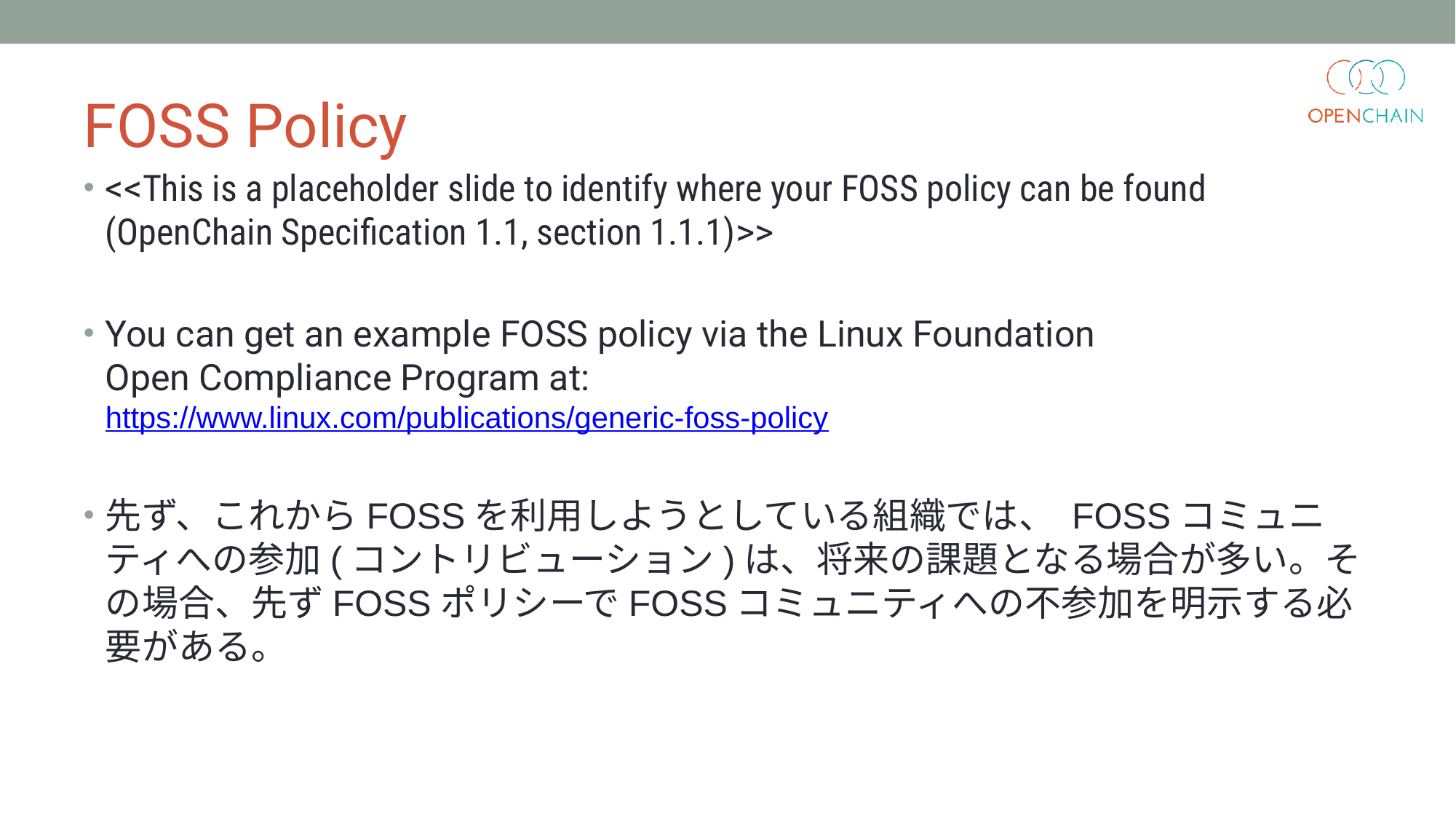

FOSS Policy
<<This is a placeholder slide to identify where your FOSS policy can be found (OpenChain Specification 1.1, section 1.1.1)>>

You can get an example FOSS policy via the Linux Foundation
Open Compliance Program at:
https://www.linux.com/publications/generic-foss-policy

先ず、これからFOSSを利用しようとしている組織では、 FOSSコミュニティへの参加(コントリビューション)は、将来の課題となる場合が多い。その場合、先ずFOSSポリシーでFOSSコミュニティへの不参加を明示する必要がある。